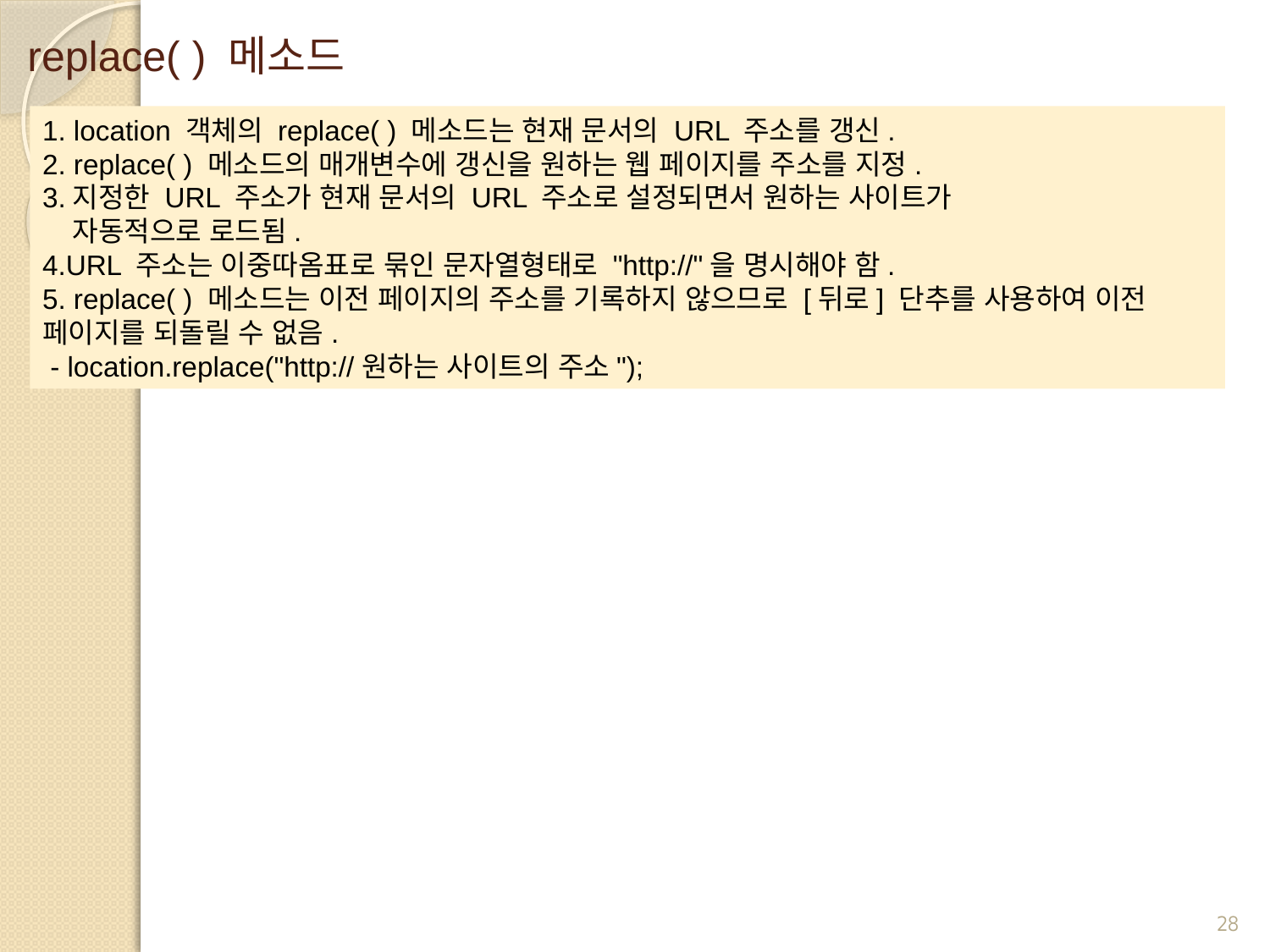

# replace( ) 메소드
1. location 객체의 replace( ) 메소드는 현재 문서의 URL 주소를 갱신.
2. replace( ) 메소드의 매개변수에 갱신을 원하는 웹 페이지를 주소를 지정.
3.지정한 URL 주소가 현재 문서의 URL 주소로 설정되면서 원하는 사이트가
   자동적으로 로드됨.
4.URL 주소는 이중따옴표로 묶인 문자열형태로 "http://"을 명시해야 함.
5. replace( ) 메소드는 이전 페이지의 주소를 기록하지 않으므로 [뒤로] 단추를 사용하여 이전 페이지를 되돌릴 수 없음.
 - location.replace("http://원하는 사이트의 주소");
28